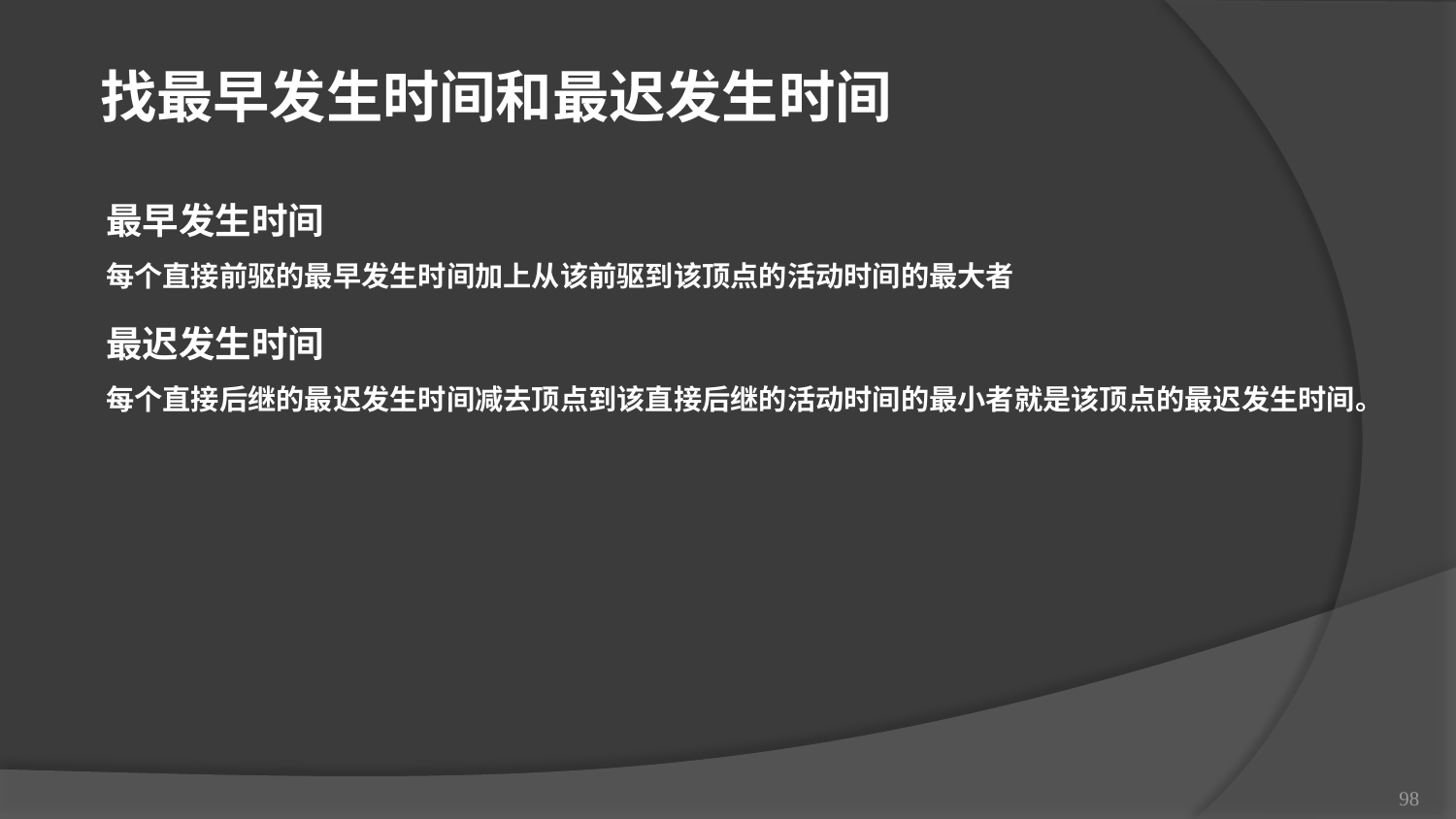

找最早发生时间和最迟发生时间
最早发生时间
每个直接前驱的最早发生时间加上从该前驱到该顶点的活动时间的最大者
最迟发生时间
每个直接后继的最迟发生时间减去顶点到该直接后继的活动时间的最小者就是该顶点的最迟发生时间。
98